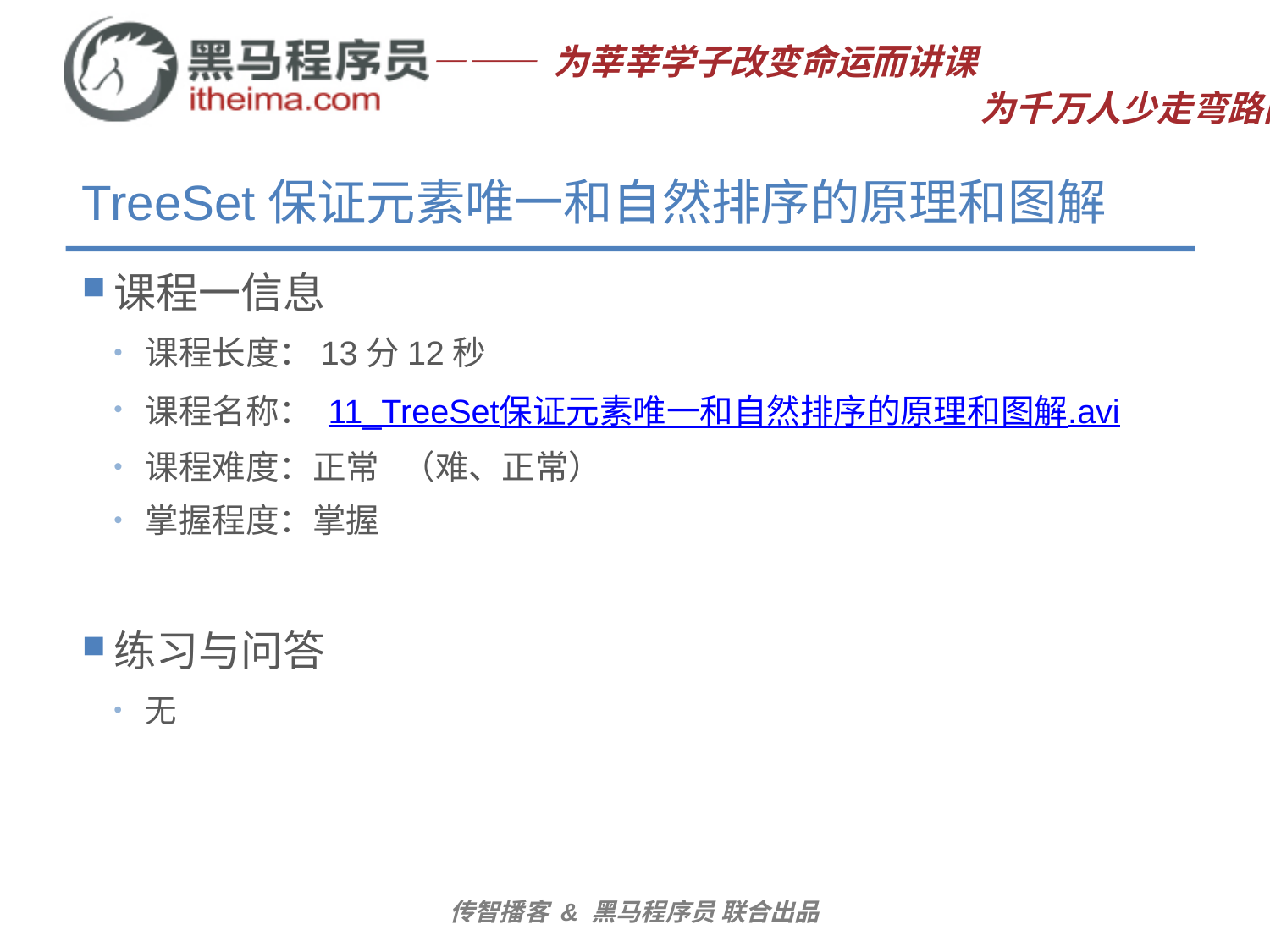

# TreeSet保证元素唯一和自然排序的原理和图解
课程一信息
课程长度：13分12秒
课程名称： 11_TreeSet保证元素唯一和自然排序的原理和图解.avi
课程难度：正常   （难、正常）
掌握程度：掌握

练习与问答
无